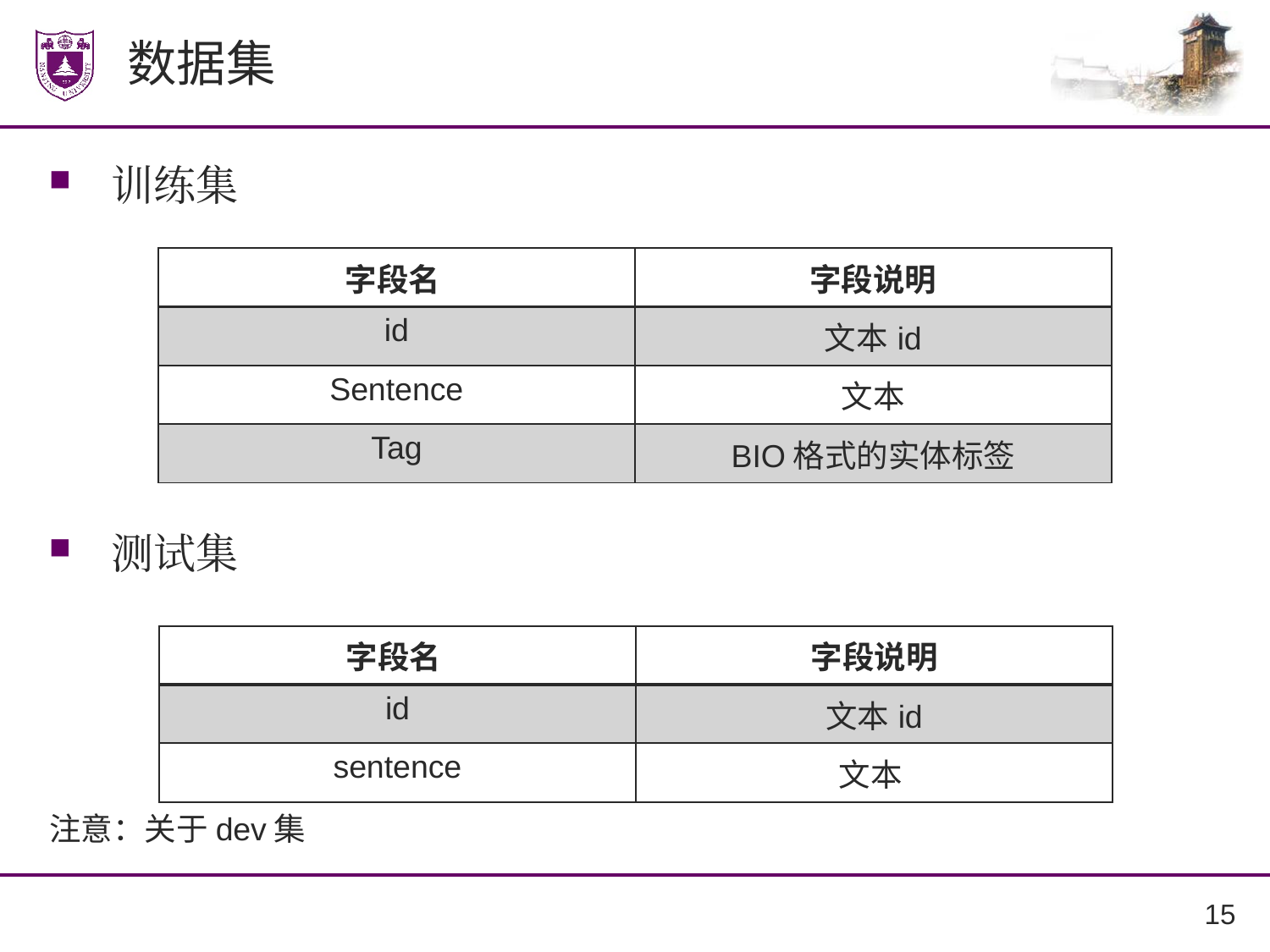

# 数据集
训练集

测试集
| 字段名 | 字段说明 |
| --- | --- |
| id | 文本id |
| Sentence | 文本 |
| Tag | BIO格式的实体标签 |
| 字段名 | 字段说明 |
| --- | --- |
| id | 文本id |
| sentence | 文本 |
注意：关于dev集